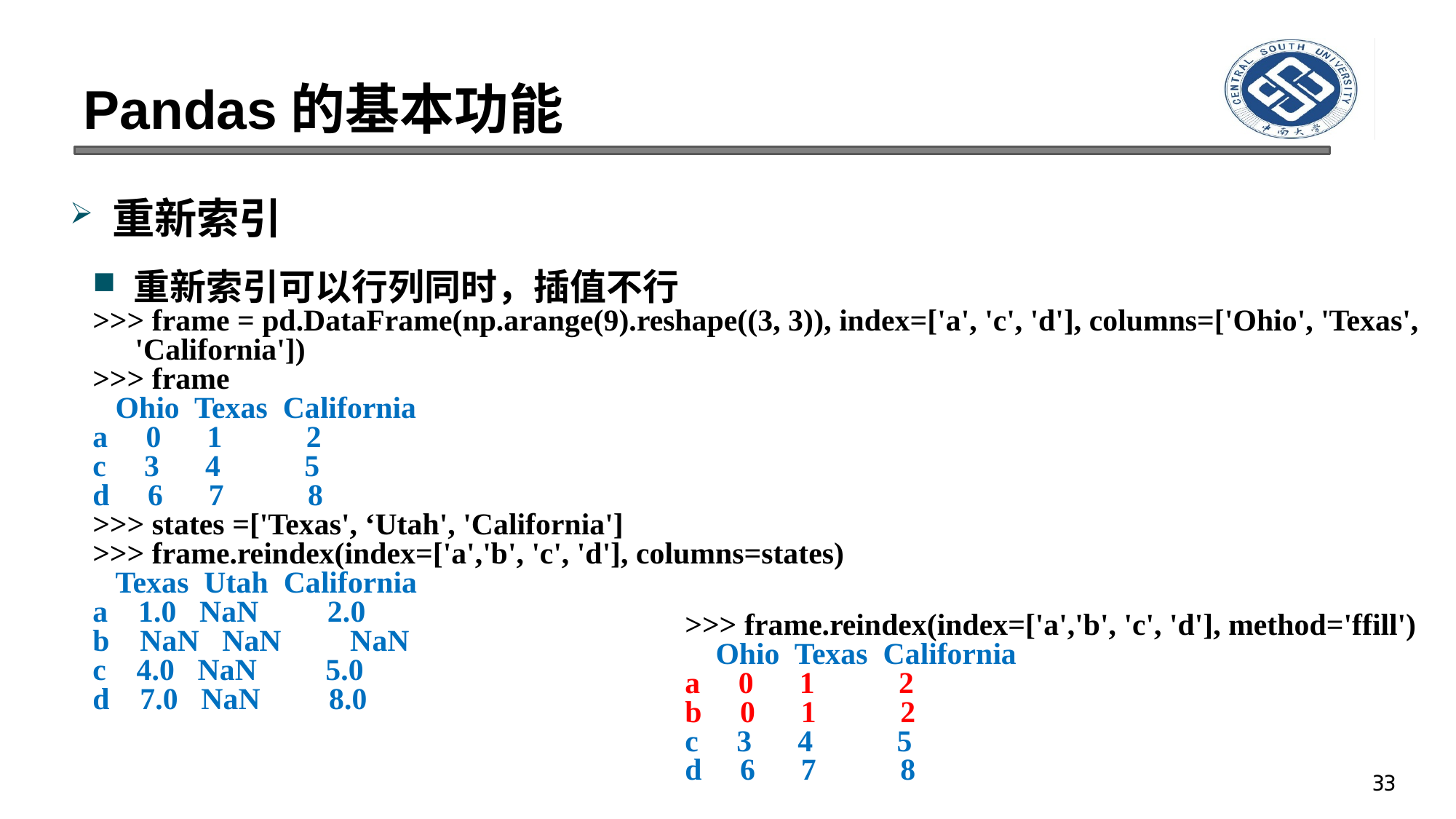

# Pandas的基本功能
重新索引
重新索引可以行列同时，插值不行
>>> frame = pd.DataFrame(np.arange(9).reshape((3, 3)), index=['a', 'c', 'd'], columns=['Ohio', 'Texas', 'California'])
>>> frame
   Ohio  Texas  California
a     0      1           2
c     3      4           5
d     6      7           8
>>> states =['Texas', ‘Utah', 'California']
>>> frame.reindex(index=['a','b', 'c', 'd'], columns=states)
   Texas  Utah  California
a    1.0   NaN         2.0
b    NaN   NaN         NaN
c    4.0   NaN         5.0
d    7.0   NaN         8.0
>>> frame.reindex(index=['a','b', 'c', 'd'], method='ffill')
    Ohio  Texas  California
a     0      1           2
b     0      1           2
c     3      4           5
d     6      7           8
33